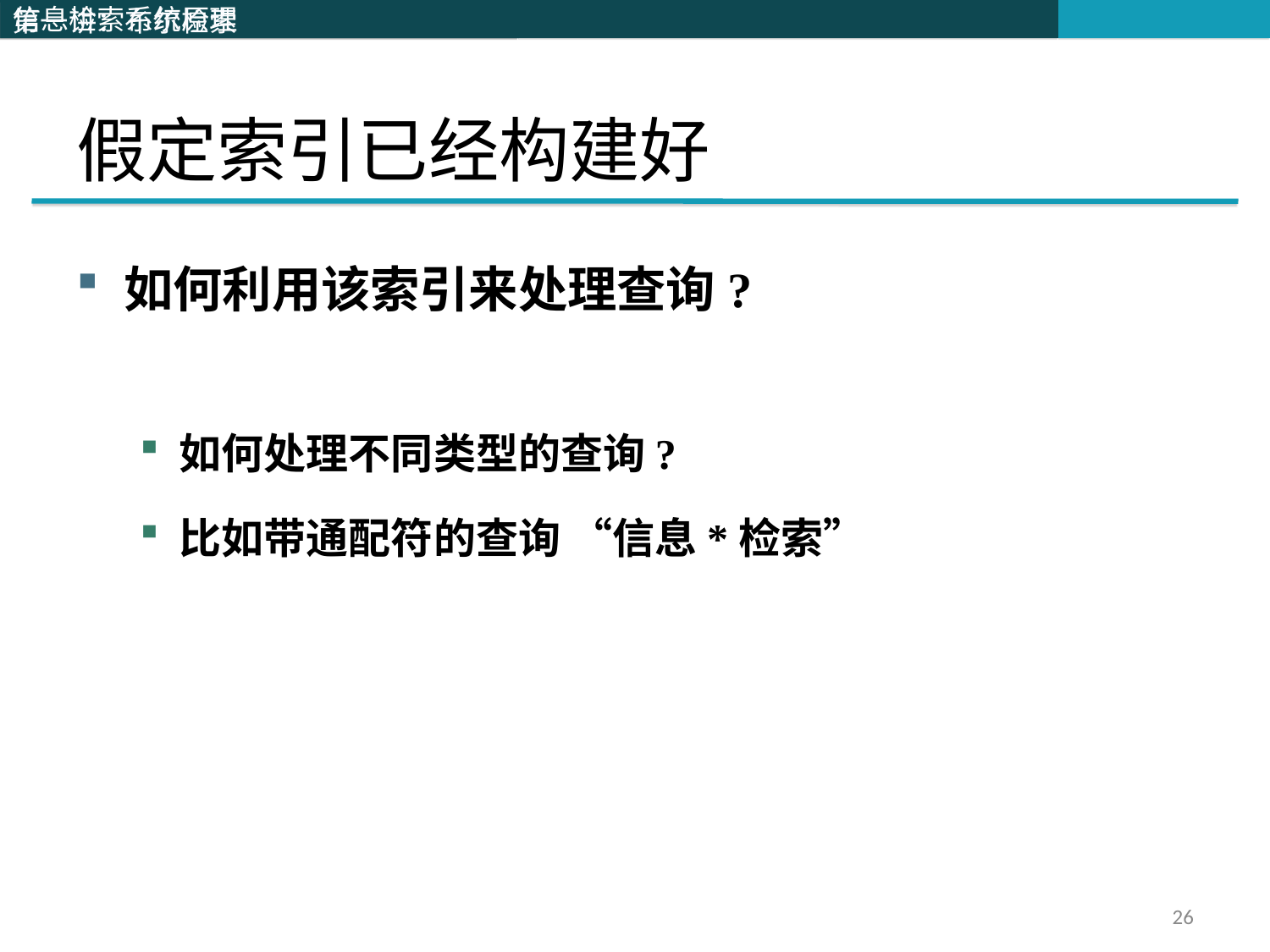

第一讲：布尔检索
# 假定索引已经构建好
如何利用该索引来处理查询?

如何处理不同类型的查询?
比如带通配符的查询 “信息*检索”
26